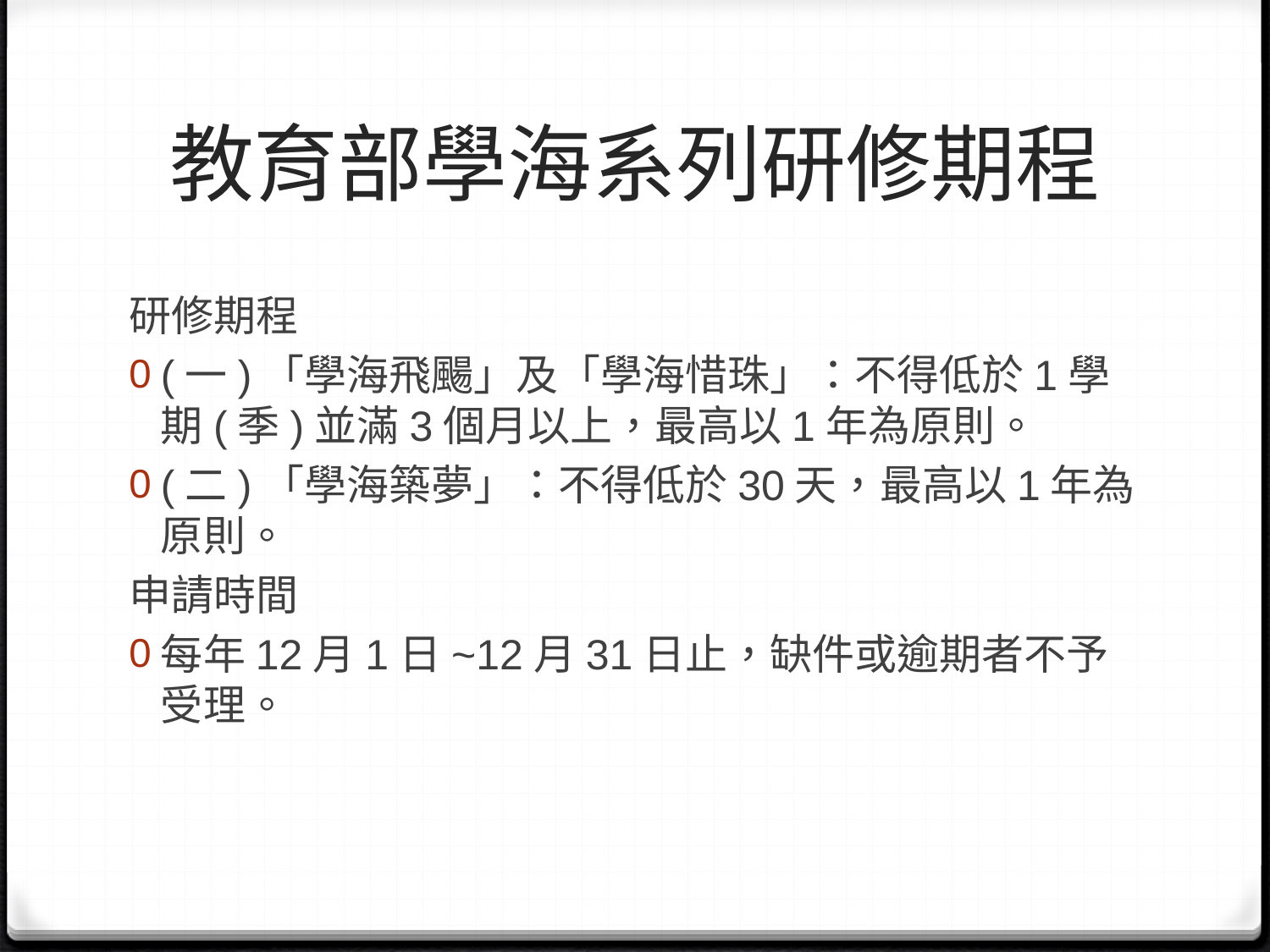

# 教育部學海系列研修期程
研修期程
(一)「學海飛颺」及「學海惜珠」：不得低於1學期(季)並滿3個月以上，最高以1年為原則。
(二)「學海築夢」：不得低於30天，最高以1年為原則。
申請時間
每年12月1日~12月31日止，缺件或逾期者不予受理。